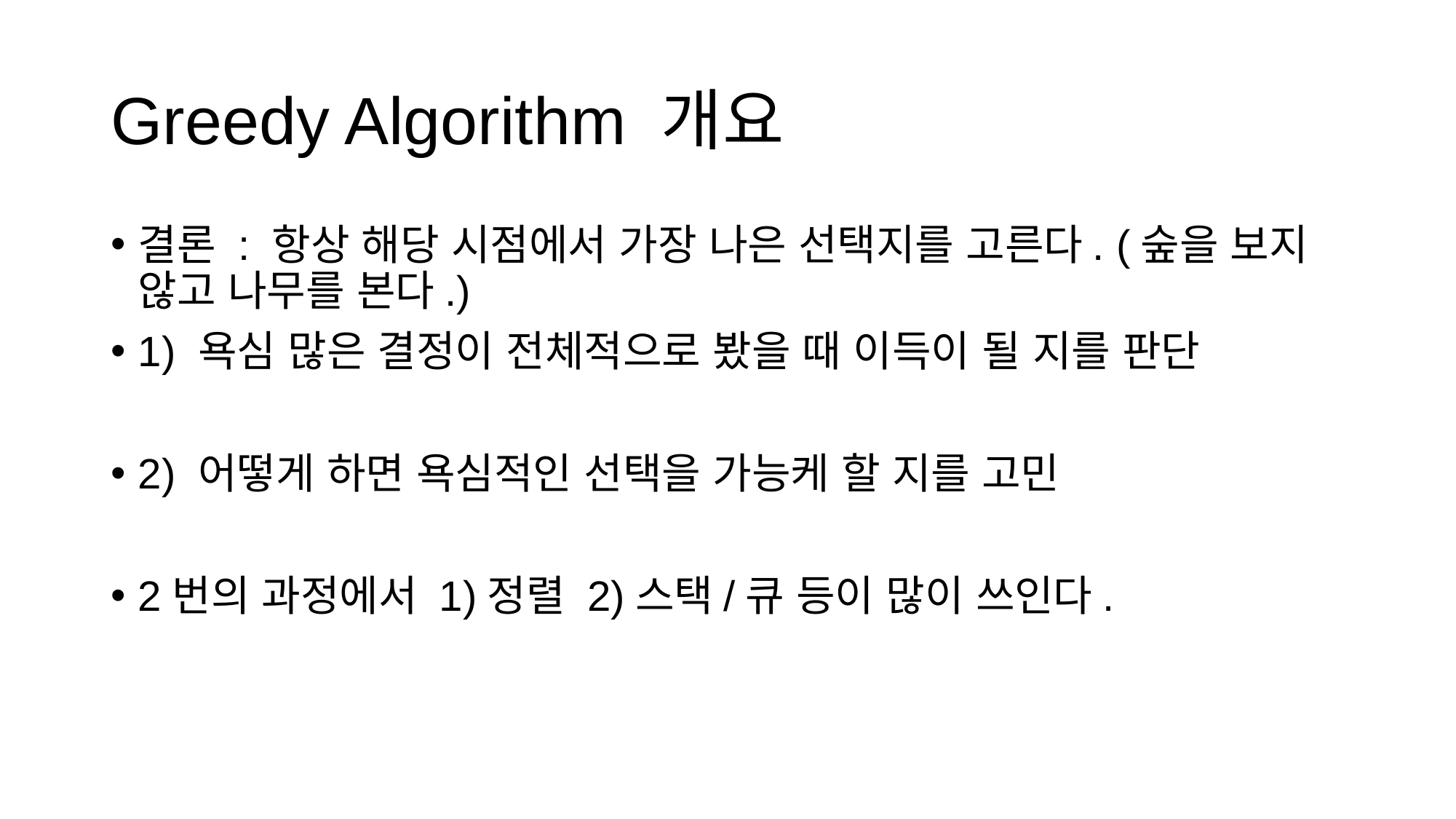

# Greedy Algorithm 개요
결론 : 항상 해당 시점에서 가장 나은 선택지를 고른다. (숲을 보지 않고 나무를 본다.)
1) 욕심 많은 결정이 전체적으로 봤을 때 이득이 될 지를 판단

2) 어떻게 하면 욕심적인 선택을 가능케 할 지를 고민

2번의 과정에서 1)정렬 2)스택/큐 등이 많이 쓰인다.